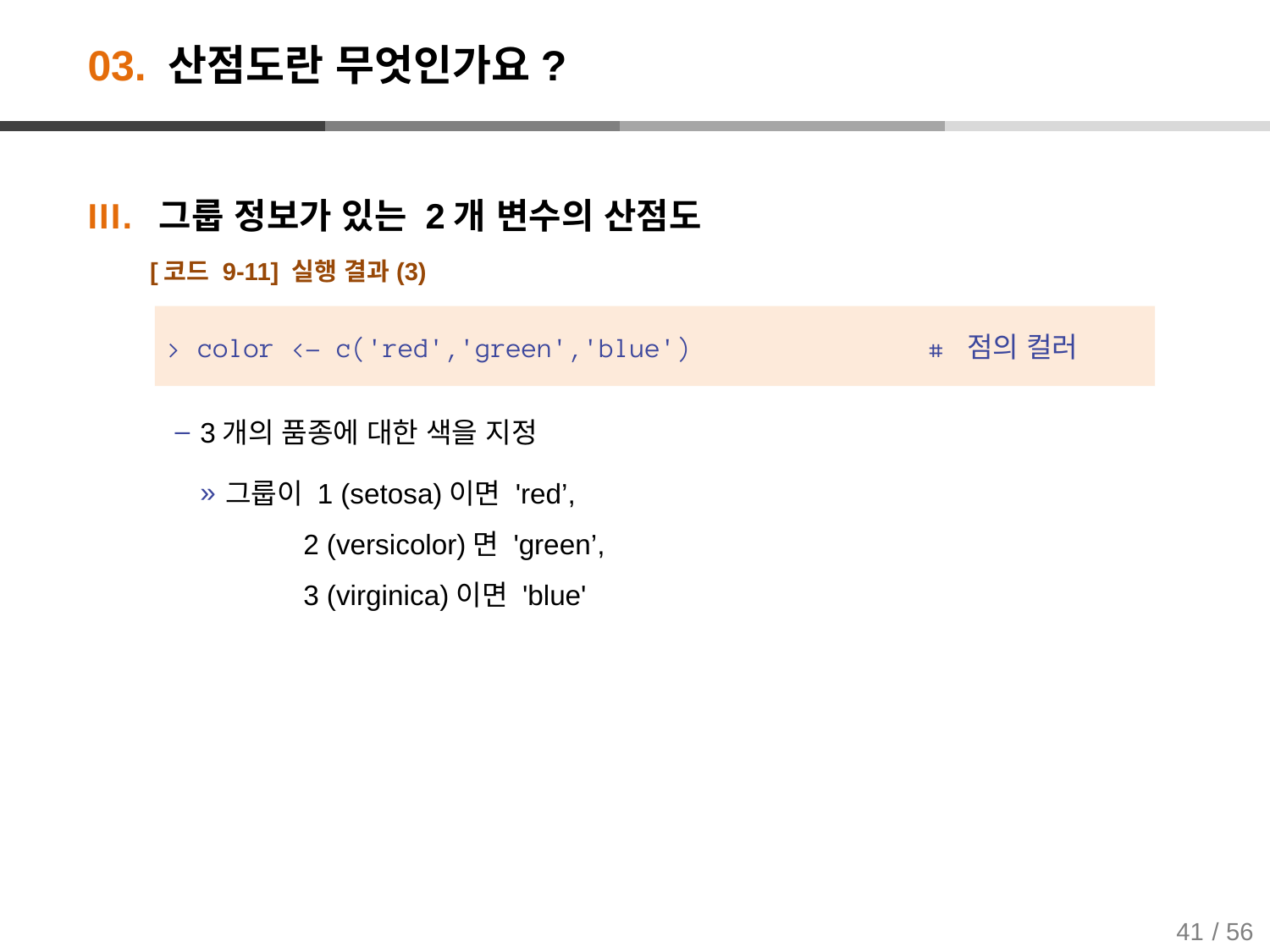

# 03. 산점도란 무엇인가요?
그룹 정보가 있는 2개 변수의 산점도
[코드 9-11] 실행 결과(3)

3개의 품종에 대한 색을 지정
그룹이 1 (setosa)이면 'red’,
          2 (versicolor)면 'green’,
          3 (virginica)이면 'blue'
> color <- c('red','green','blue') 		# 점의 컬러